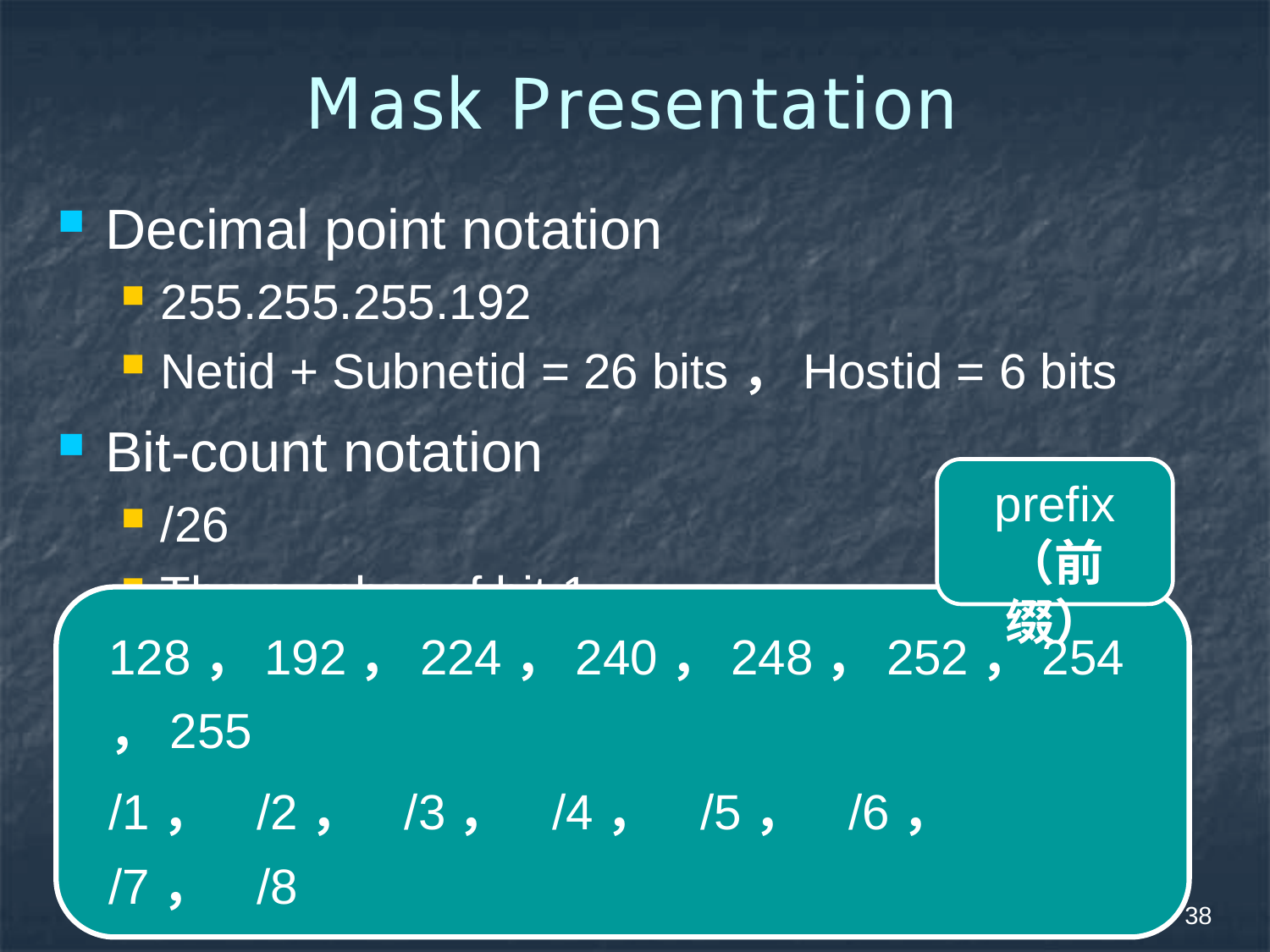

# Mask Presentation
Decimal point notation
255.255.255.192
Netid + Subnetid = 26 bits，Hostid = 6 bits
Bit-count notation
/26
The number of bit 1
用网络（含子网）地址和掩码表示一个网络
202.115.12.64  255.255.255.192
202.115.12.64/26
prefix
（前缀）
128，192，224，240，248，252，254，255
/1，   /2，   /3，   /4，   /5，   /6，  /7，   /8
38